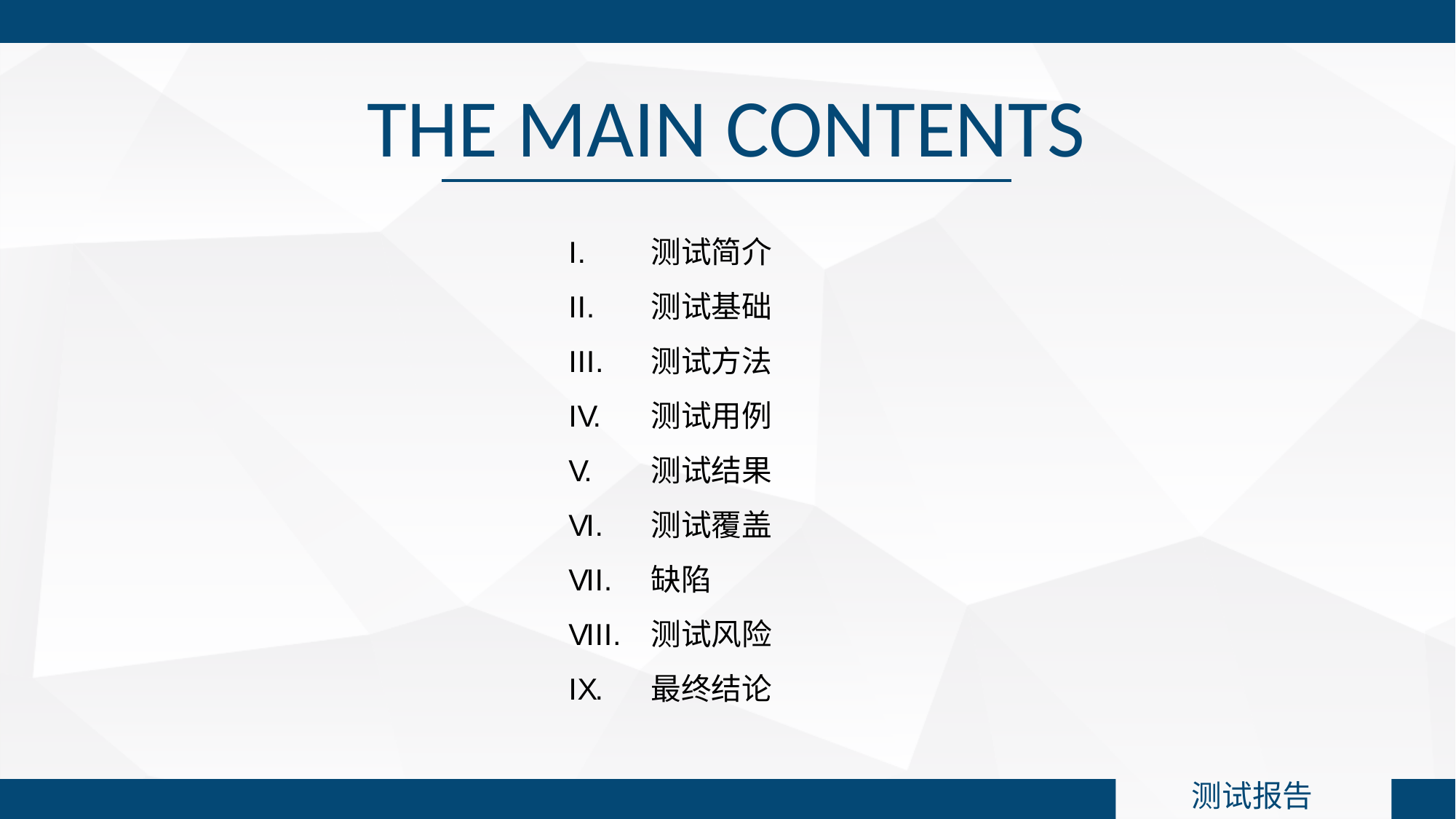

THE MAIN CONTENTS

  测试简介
  测试基础
  测试方法
  测试用例
  测试结果
  测试覆盖
  缺陷
  测试风险
  最终结论

测试报告